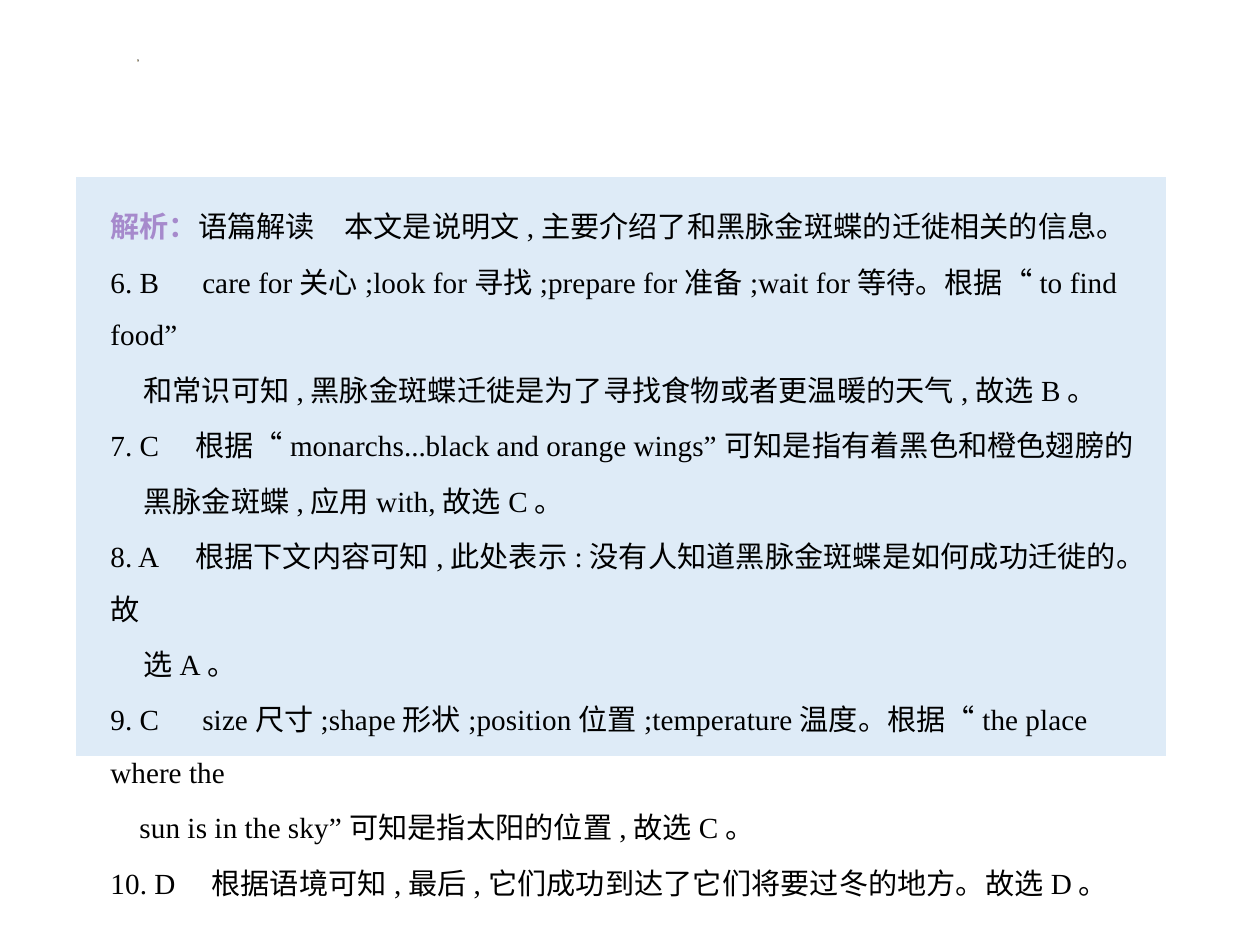

解析：语篇解读　本文是说明文,主要介绍了和黑脉金斑蝶的迁徙相关的信息。
6. B　care for关心;look for寻找;prepare for准备;wait for等待。根据“to find food”
    和常识可知,黑脉金斑蝶迁徙是为了寻找食物或者更温暖的天气,故选B。
7. C　根据“monarchs...black and orange wings”可知是指有着黑色和橙色翅膀的
    黑脉金斑蝶,应用with,故选C。
8. A　根据下文内容可知,此处表示:没有人知道黑脉金斑蝶是如何成功迁徙的。故
    选A。
9. C　size尺寸;shape形状;position位置;temperature温度。根据“the place where the
    sun is in the sky”可知是指太阳的位置,故选C。
10. D　根据语境可知,最后,它们成功到达了它们将要过冬的地方。故选D。